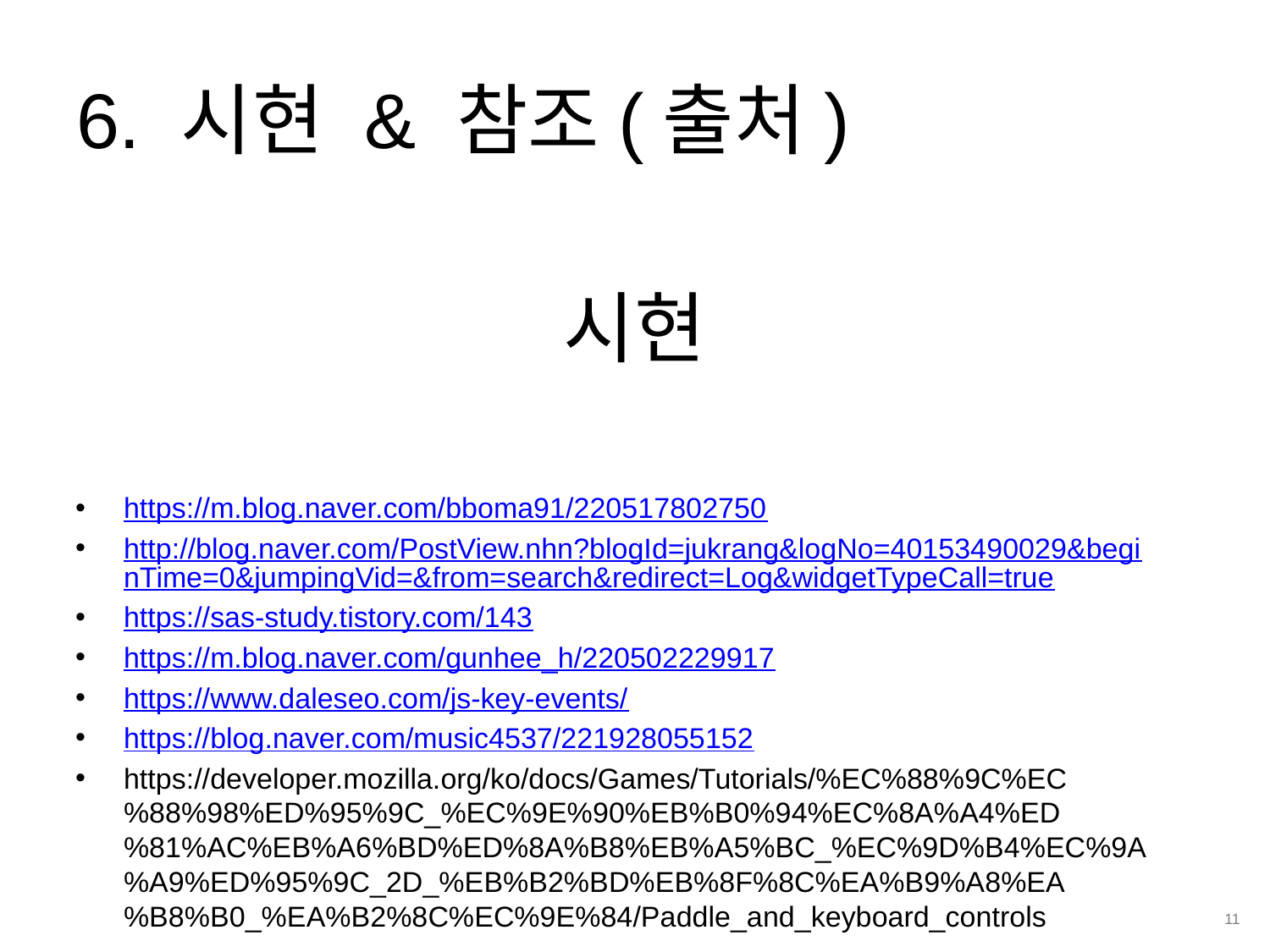

# 6. 시현 & 참조(출처)
시현

https://m.blog.naver.com/bboma91/220517802750
http://blog.naver.com/PostView.nhn?blogId=jukrang&logNo=40153490029&beginTime=0&jumpingVid=&from=search&redirect=Log&widgetTypeCall=true
https://sas-study.tistory.com/143
https://m.blog.naver.com/gunhee_h/220502229917
https://www.daleseo.com/js-key-events/
https://blog.naver.com/music4537/221928055152
https://developer.mozilla.org/ko/docs/Games/Tutorials/%EC%88%9C%EC%88%98%ED%95%9C_%EC%9E%90%EB%B0%94%EC%8A%A4%ED%81%AC%EB%A6%BD%ED%8A%B8%EB%A5%BC_%EC%9D%B4%EC%9A%A9%ED%95%9C_2D_%EB%B2%BD%EB%8F%8C%EA%B9%A8%EA%B8%B0_%EA%B2%8C%EC%9E%84/Paddle_and_keyboard_controls